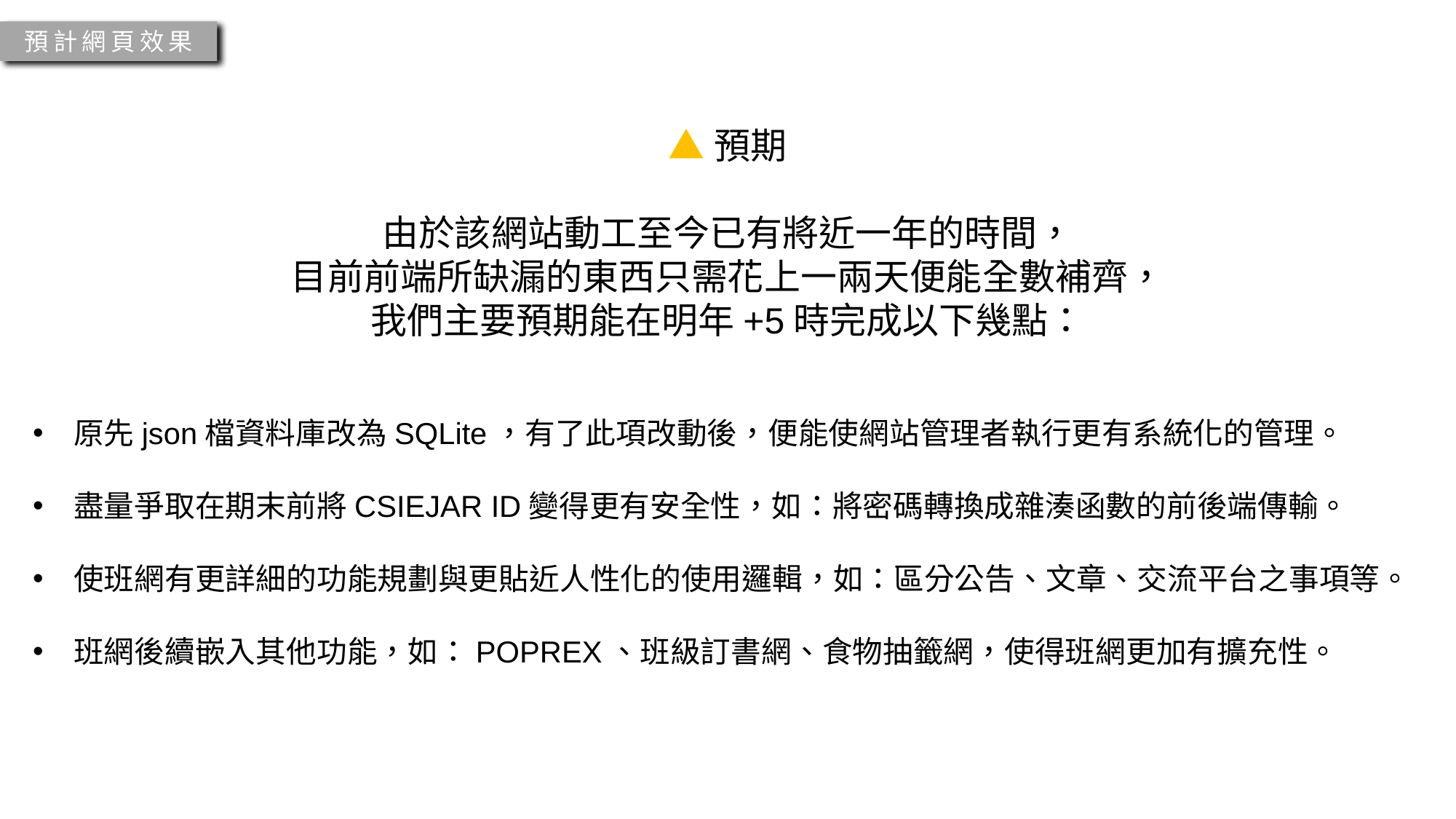

預計網頁效果
▲預期

由於該網站動工至今已有將近一年的時間，
目前前端所缺漏的東西只需花上一兩天便能全數補齊，
我們主要預期能在明年+5時完成以下幾點：

原先json檔資料庫改為SQLite，有了此項改動後，便能使網站管理者執行更有系統化的管理。

盡量爭取在期末前將CSIEJAR ID變得更有安全性，如：將密碼轉換成雜湊函數的前後端傳輸。

使班網有更詳細的功能規劃與更貼近人性化的使用邏輯，如：區分公告、文章、交流平台之事項等。

班網後續嵌入其他功能，如：POPREX、班級訂書網、食物抽籤網，使得班網更加有擴充性。